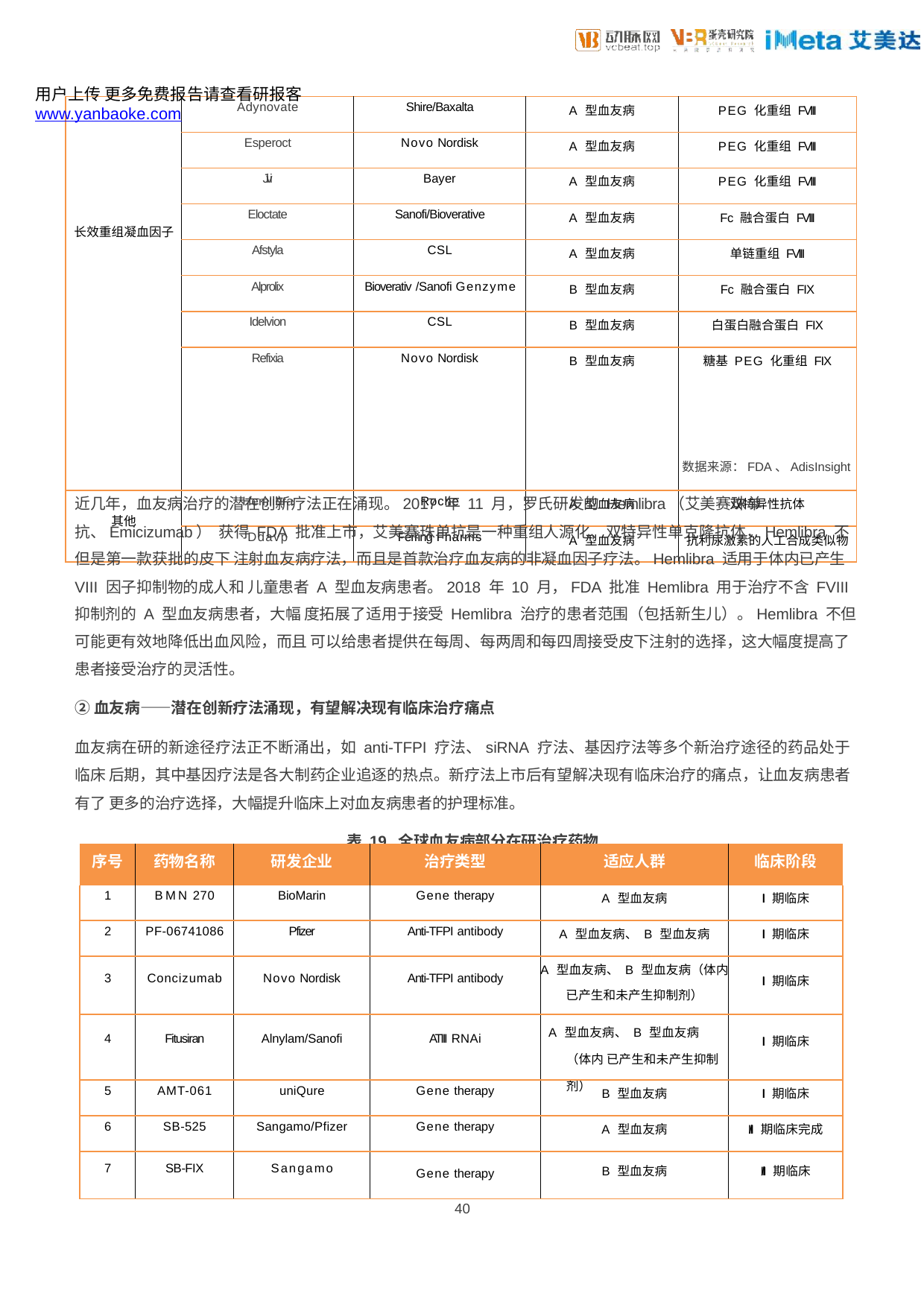

用户上传 更多免费报告请查看研报客 www.yanbaoke.com
| 长效重组凝血因子 | Adynovate | Shire/Baxalta | A 型血友病 | PEG 化重组 FVIII |
| --- | --- | --- | --- | --- |
|  | Esperoct | Novo Nordisk | A 型血友病 | PEG 化重组 FVIII |
|  | Jivi | Bayer | A 型血友病 | PEG 化重组 FVIII |
|  | Eloctate | Sanofi/Bioverative | A 型血友病 | Fc 融合蛋白 FVIII |
|  | Afstyla | CSL | A 型血友病 | 单链重组 FVIII |
|  | Alprolix | Bioverativ /Sanofi Genzyme | B 型血友病 | Fc 融合蛋白 FIX |
|  | Idelvion | CSL | B 型血友病 | 白蛋白融合蛋白 FIX |
|  | Refixia | Novo Nordisk | B 型血友病 | 糖基 PEG 化重组 FIX |
| 其他 | Hemlibra | Roche | A 型血友病 | 双特异性抗体 |
|  | Ddavp | Ferring Fharms | A 型血友病 | 抗利尿激素的人工合成类似物 |
数据来源：FDA、AdisInsight
近几年，血友病治疗的潜在创新疗法正在涌现。2017 年 11 月，罗氏研发的 Hemlibra（艾美赛珠单抗、Emicizumab）  获得 FDA 批准上市，艾美赛珠单抗是一种重组人源化、双特异性单克隆抗体，Hemlibra 不但是第一款获批的皮下 注射血友病疗法，而且是首款治疗血友病的非凝血因子疗法。Hemlibra 适用于体内已产生 VIII 因子抑制物的成人和 儿童患者 A 型血友病患者。2018 年 10 月，FDA 批准 Hemlibra 用于治疗不含 FVIII 抑制剂的 A 型血友病患者，大幅 度拓展了适用于接受 Hemlibra 治疗的患者范围（包括新生儿）。Hemlibra 不但可能更有效地降低出血风险，而且 可以给患者提供在每周、每两周和每四周接受皮下注射的选择，这大幅度提高了患者接受治疗的灵活性。

②血友病——潜在创新疗法涌现，有望解决现有临床治疗痛点
血友病在研的新途径疗法正不断涌出，如 anti-TFPI 疗法、siRNA 疗法、基因疗法等多个新治疗途径的药品处于临床 后期，其中基因疗法是各大制药企业追逐的热点。新疗法上市后有望解决现有临床治疗的痛点，让血友病患者有了 更多的治疗选择，大幅提升临床上对血友病患者的护理标准。

表 19 全球血友病部分在研治疗药物
| 序号 | 药物名称 | 研发企业 | 治疗类型 | 适应人群 | 临床阶段 |
| --- | --- | --- | --- | --- | --- |
| 1 | BMN 270 | BioMarin | Gene therapy | A 型血友病 | III 期临床 |
| 2 | PF-06741086 | Pfizer | Anti-TFPI antibody | A 型血友病、 B 型血友病 | III 期临床 |
| 3 | Concizumab | Novo Nordisk | Anti-TFPI antibody | A 型血友病、 B 型血友病（体内 已产生和未产生抑制剂） | III 期临床 |
| 4 | Fitusiran | Alnylam/Sanofi | ATIII RNAi | A 型血友病、 B 型血友病（体内 已产生和未产生抑制剂） | III 期临床 |
| 5 | AMT-061 | uniQure | Gene therapy | B 型血友病 | III 期临床 |
| 6 | SB-525 | Sangamo/Pfizer | Gene therapy | A 型血友病 | I/II 期临床完成 |
| 7 | SB-FIX | Sangamo | Gene therapy | B 型血友病 | I/II 期临床 |
40